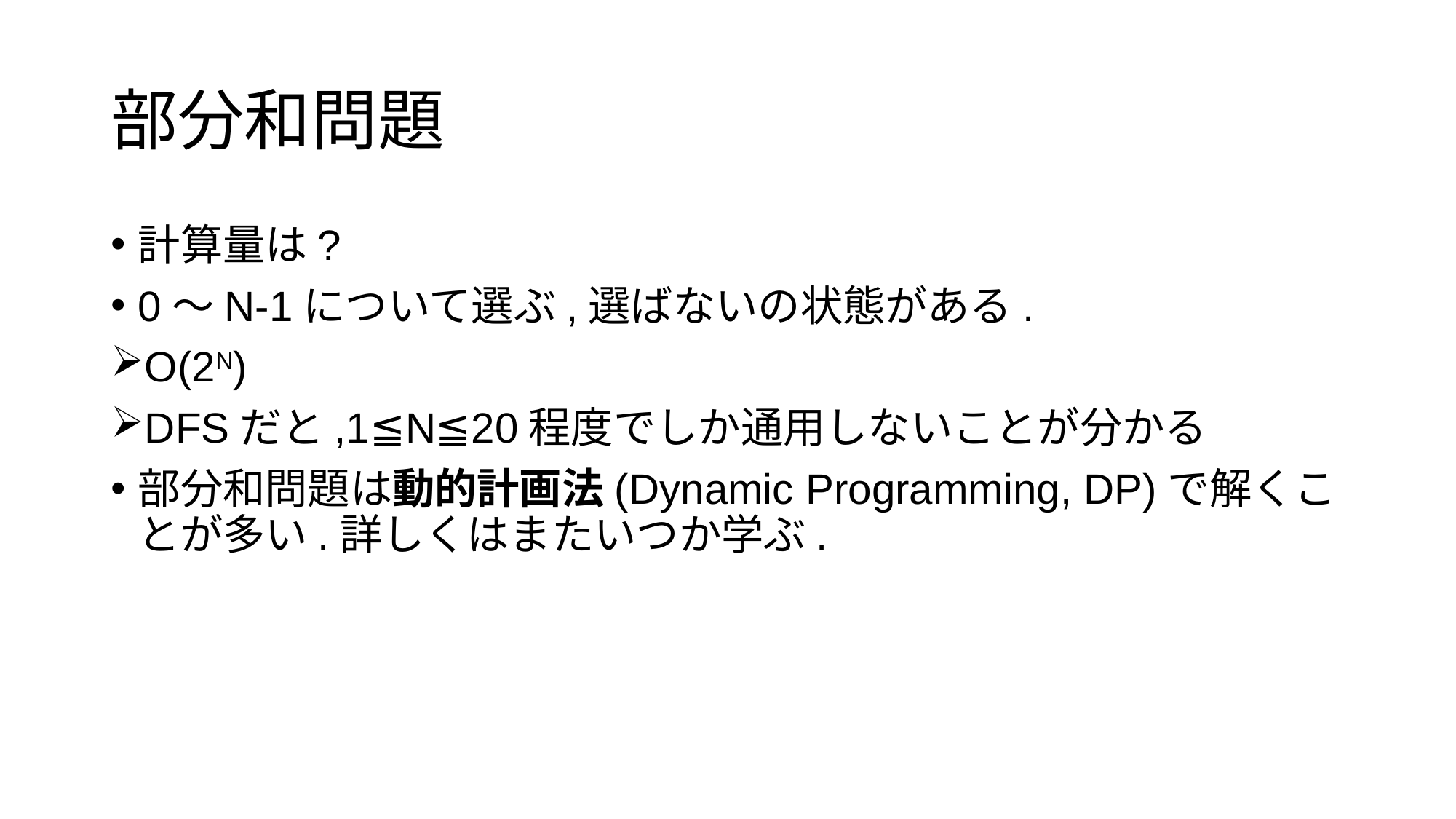

# 部分和問題
計算量は?
0～N-1について選ぶ,選ばないの状態がある.
O(2N)
DFSだと,1≦N≦20程度でしか通用しないことが分かる
部分和問題は動的計画法(Dynamic Programming, DP)で解くことが多い.詳しくはまたいつか学ぶ.